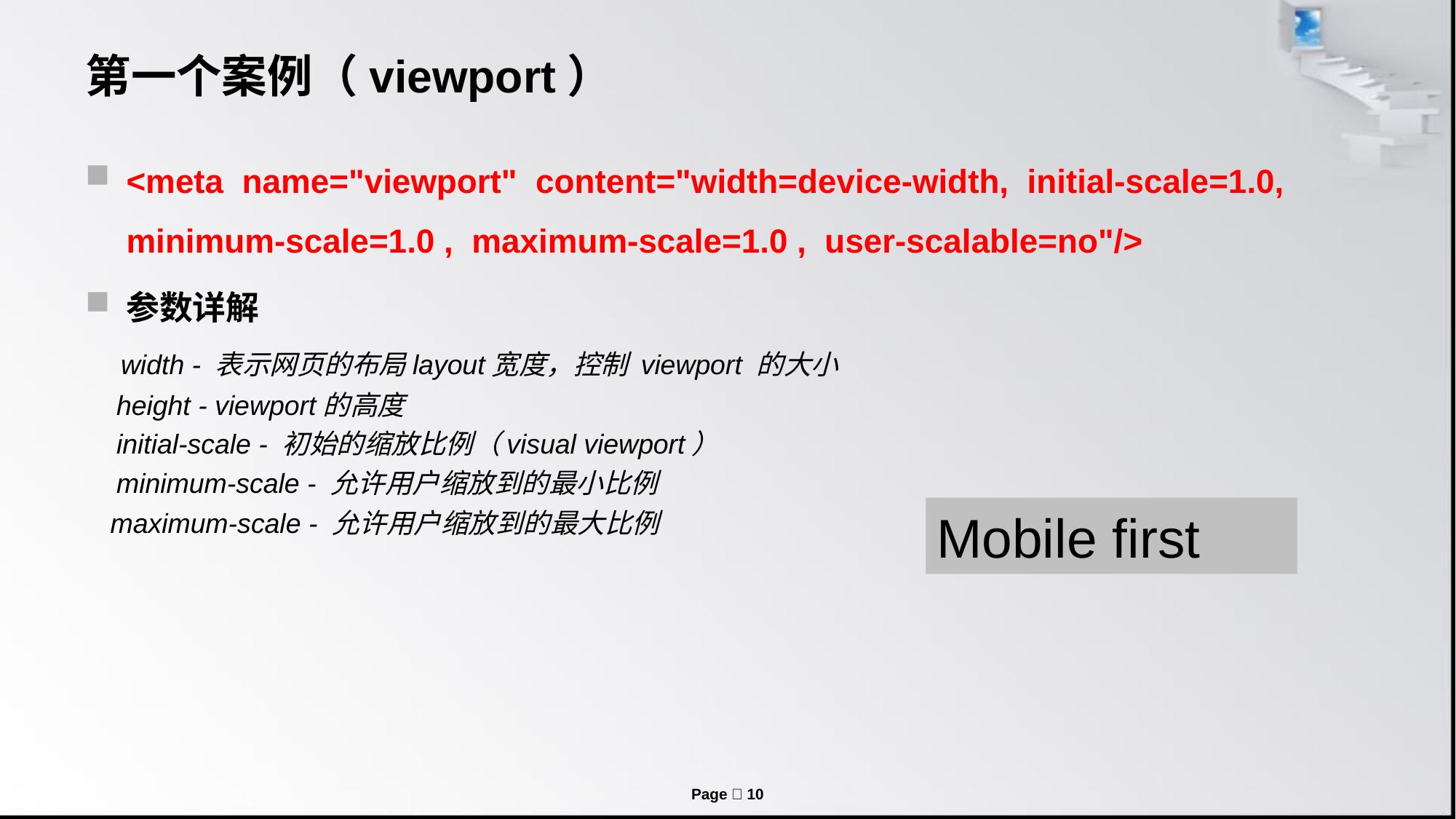

# 第一个案例（viewport）
<meta  name="viewport"  content="width=device-width,  initial-scale=1.0,  minimum-scale=1.0 ,  maximum-scale=1.0 ,  user-scalable=no"/>
参数详解
    width - 表示网页的布局layout宽度，控制 viewport 的大小
    height - viewport的高度
    initial-scale - 初始的缩放比例（visual viewport）
    minimum-scale - 允许用户缩放到的最小比例
   maximum-scale - 允许用户缩放到的最大比例
Mobile first